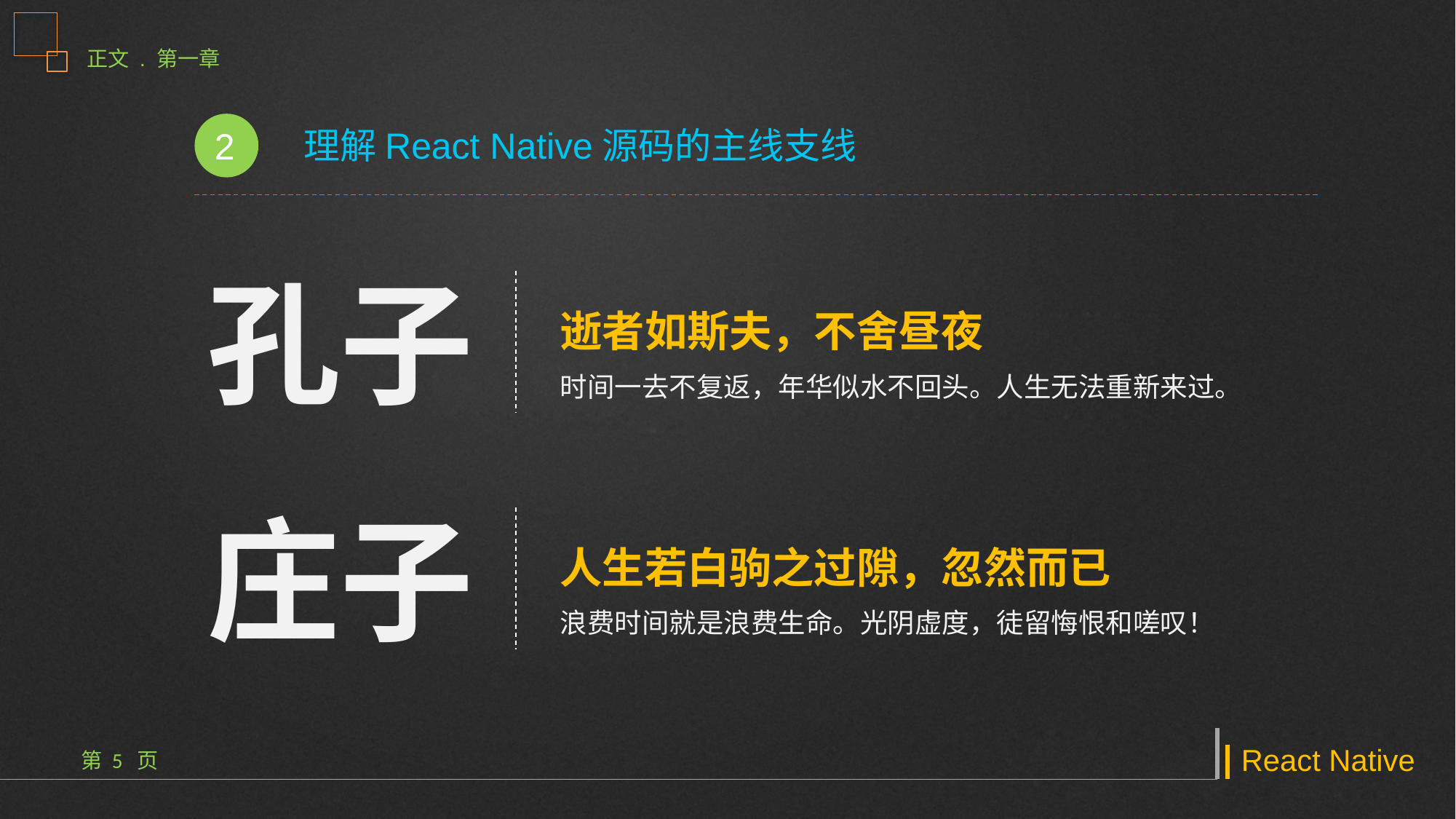

2
理解React Native源码的主线支线
孔子
逝者如斯夫，不舍昼夜
时间一去不复返，年华似水不回头。人生无法重新来过。

庄子
人生若白驹之过隙，忽然而已
浪费时间就是浪费生命。光阴虚度，徒留悔恨和嗟叹！